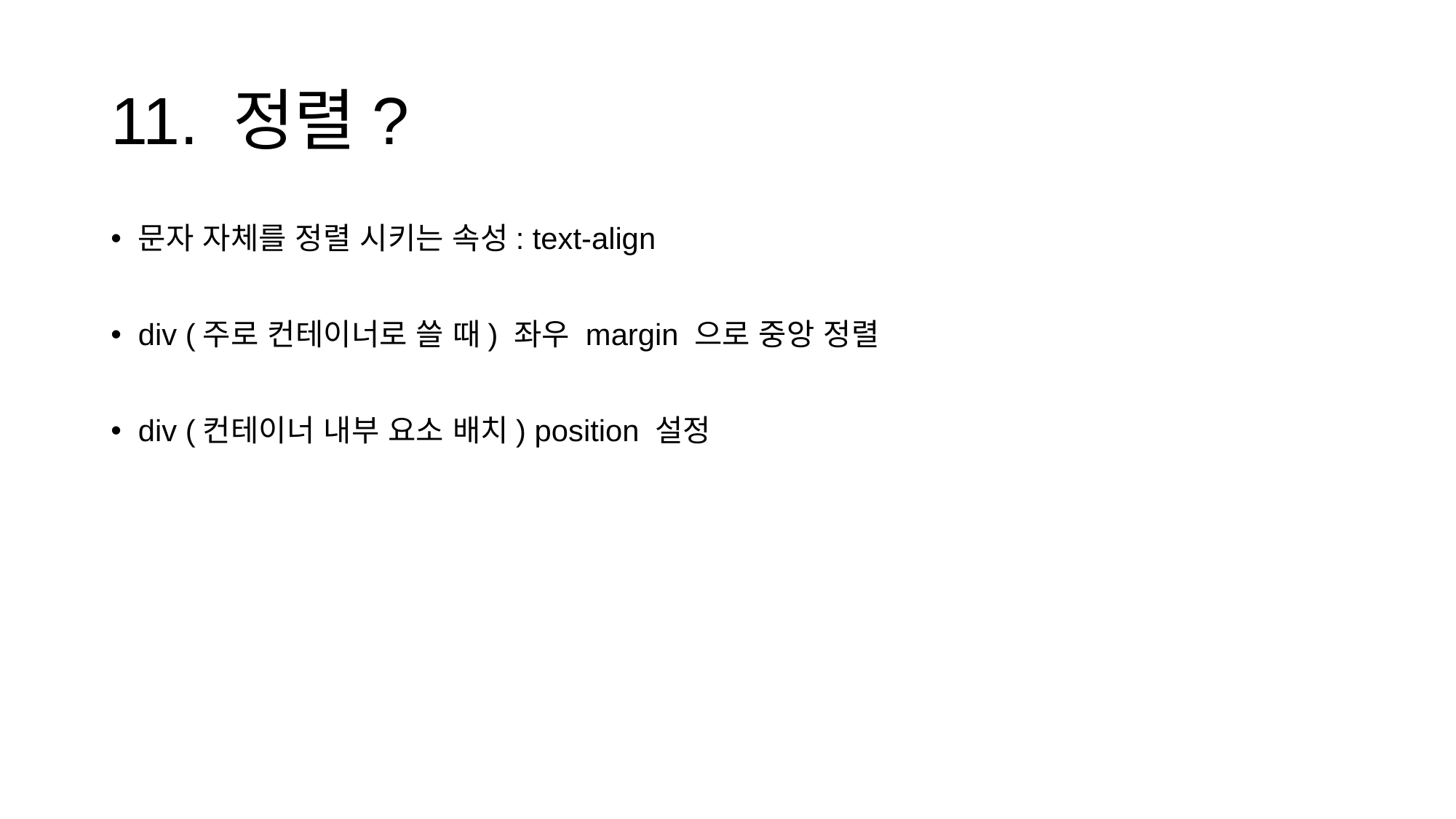

# 11. 정렬?
문자 자체를 정렬 시키는 속성: text-align

div (주로 컨테이너로 쓸 때) 좌우 margin 으로 중앙 정렬

div (컨테이너 내부 요소 배치) position 설정